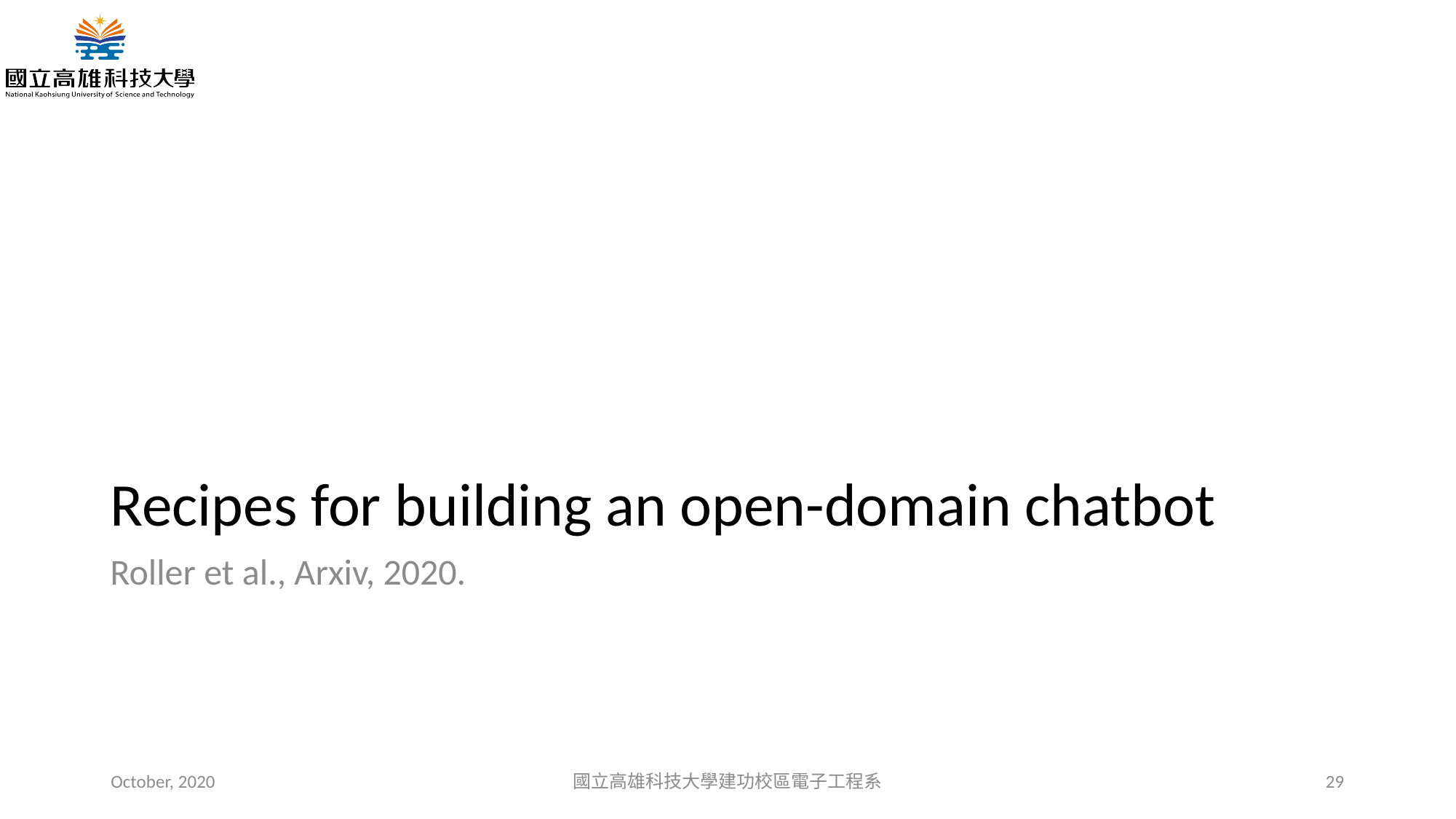

# Recipes for building an open-domain chatbot
Roller et al., Arxiv, 2020.
October, 2020
國立高雄科技大學建功校區電子工程系
29